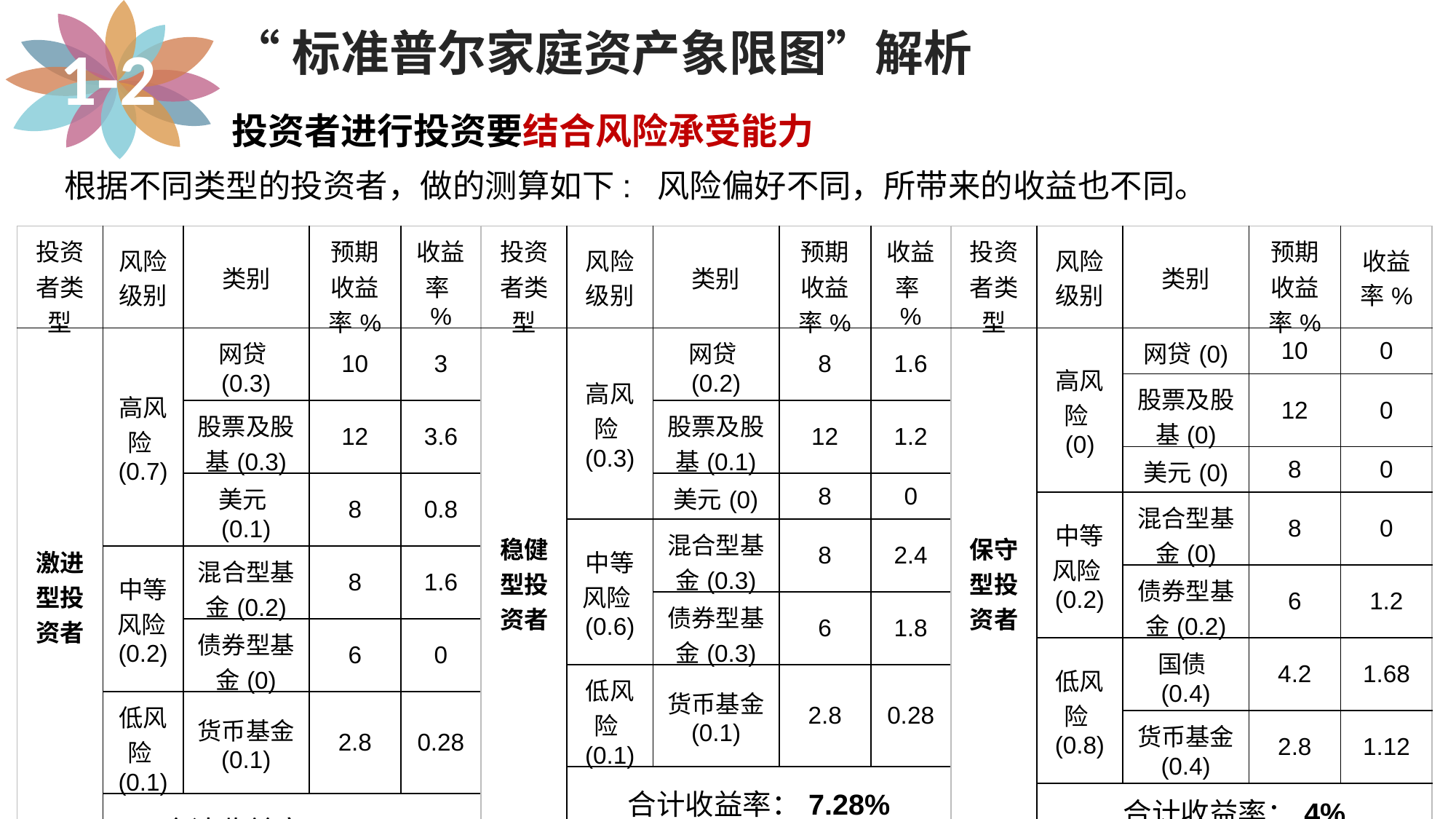

“标准普尔家庭资产象限图”解析
1-2
投资者进行投资要结合风险承受能力
根据不同类型的投资者，做的测算如下:
风险偏好不同，所带来的收益也不同。
| 投资者类型 | 风险级别 | 类别 | 预期收益率% | 收益率% |
| --- | --- | --- | --- | --- |
| 激进型投资者 | 高风险(0.7) | 网贷(0.3) | 10 | 3 |
|  |  | 股票及股基(0.3) | 12 | 3.6 |
|  |  | 美元(0.1) | 8 | 0.8 |
|  | 中等风险(0.2) | 混合型基金(0.2) | 8 | 1.6 |
|  |  | 债券型基金(0) | 6 | 0 |
|  | 低风险(0.1) | 货币基金(0.1) | 2.8 | 0.28 |
|  | 合计收益率：9.28% |  |  |  |
| 投资者类型 | 风险级别 | 类别 | 预期收益率% | 收益率% |
| --- | --- | --- | --- | --- |
| 稳健型投资者 | 高风险(0.3) | 网贷(0.2) | 8 | 1.6 |
|  |  | 股票及股基(0.1) | 12 | 1.2 |
|  |  | 美元(0) | 8 | 0 |
|  | 中等风险(0.6) | 混合型基金(0.3) | 8 | 2.4 |
|  |  | 债券型基金(0.3) | 6 | 1.8 |
|  | 低风险(0.1) | 货币基金(0.1) | 2.8 | 0.28 |
|  | 合计收益率：7.28% |  |  |  |
| 投资者类型 | 风险级别 | 类别 | 预期收益率% | 收益率% |
| --- | --- | --- | --- | --- |
| 保守型投资者 | 高风险(0) | 网贷(0) | 10 | 0 |
|  |  | 股票及股基(0) | 12 | 0 |
|  |  | 美元(0) | 8 | 0 |
|  | 中等风险(0.2) | 混合型基金(0) | 8 | 0 |
|  |  | 债券型基金(0.2) | 6 | 1.2 |
|  | 低风险(0.8) | 国债(0.4) | 4.2 | 1.68 |
|  |  | 货币基金(0.4) | 2.8 | 1.12 |
|  | 合计收益率：4% |  |  |  |